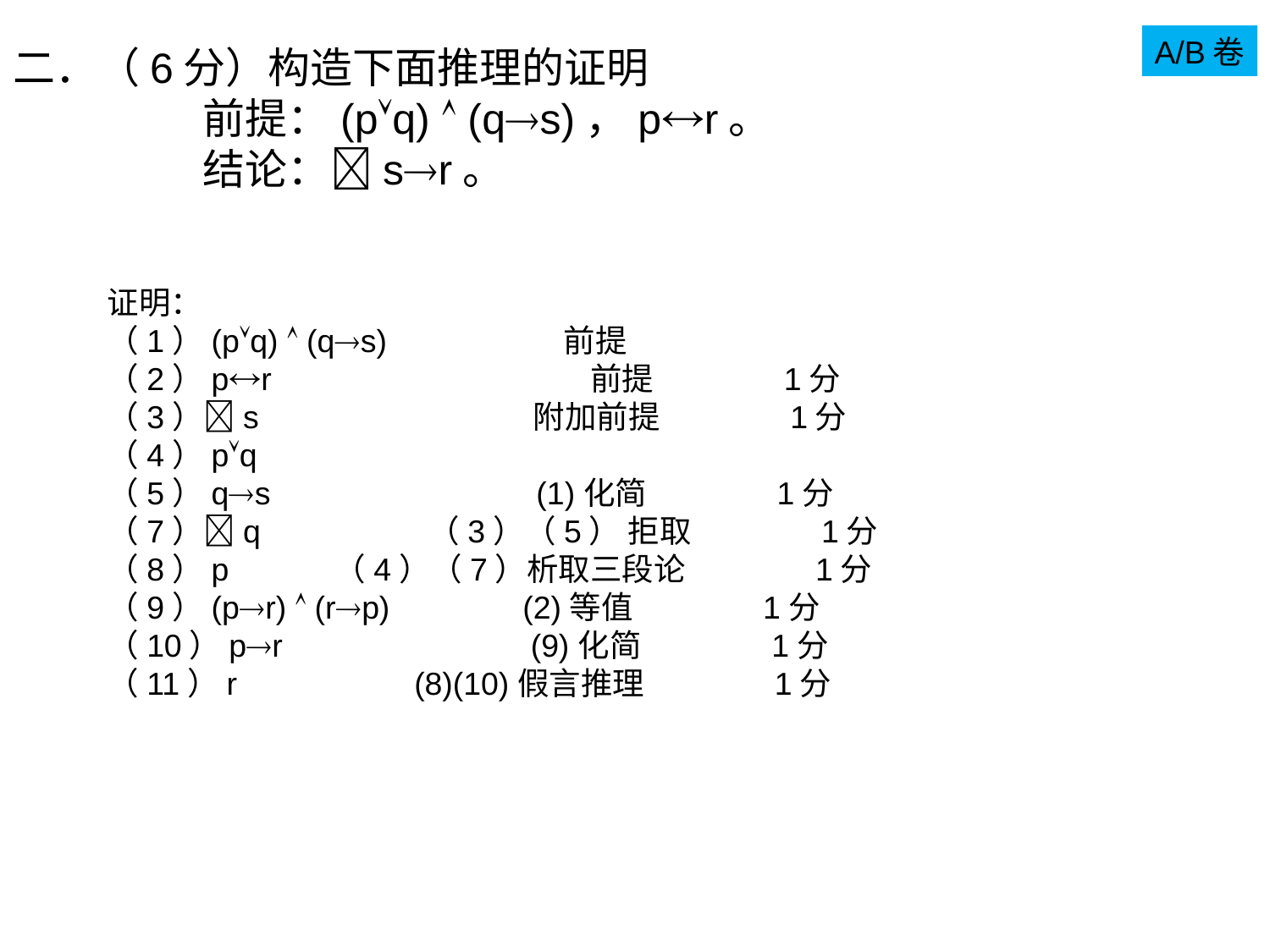

A/B卷
# 二．（6分）构造下面推理的证明 前提：(p∨q) ∧ (q→s)，p↔r。 结论：¬s→r。
证明：
（1）(p∨q) ∧ (q→s)                   前提
（2）p↔r                                   前提                 1分
（3）¬s                              附加前提                 1分
（4）p∨q
（5）q→s                              (1)化简                 1分
（7）¬q                  （3）（5） 拒取                 1分
（8）p           （4）（7）析取三段论                 1分
（9）(p→r) ∧ (r→p)               (2)等值                 1分
（10）p→r                            (9)化简                 1分
（11）r                    (8)(10)假言推理                 1分